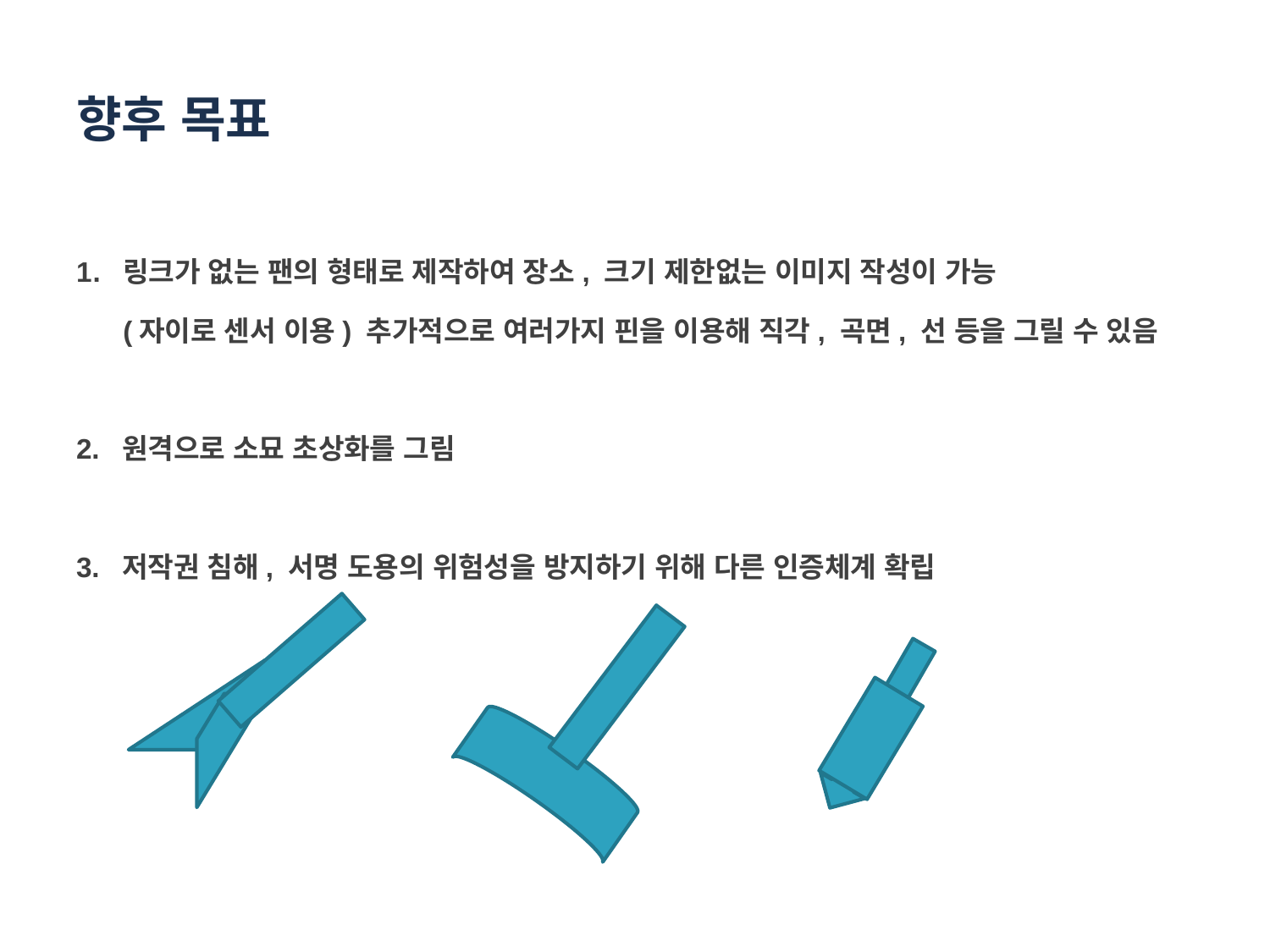

# 향후 목표
링크가 없는 팬의 형태로 제작하여 장소, 크기 제한없는 이미지 작성이 가능
      (자이로 센서 이용) 추가적으로 여러가지 핀을 이용해 직각, 곡면, 선 등을 그릴 수 있음

2.  원격으로 소묘 초상화를 그림

3.  저작권 침해, 서명 도용의 위험성을 방지하기 위해 다른 인증체계 확립